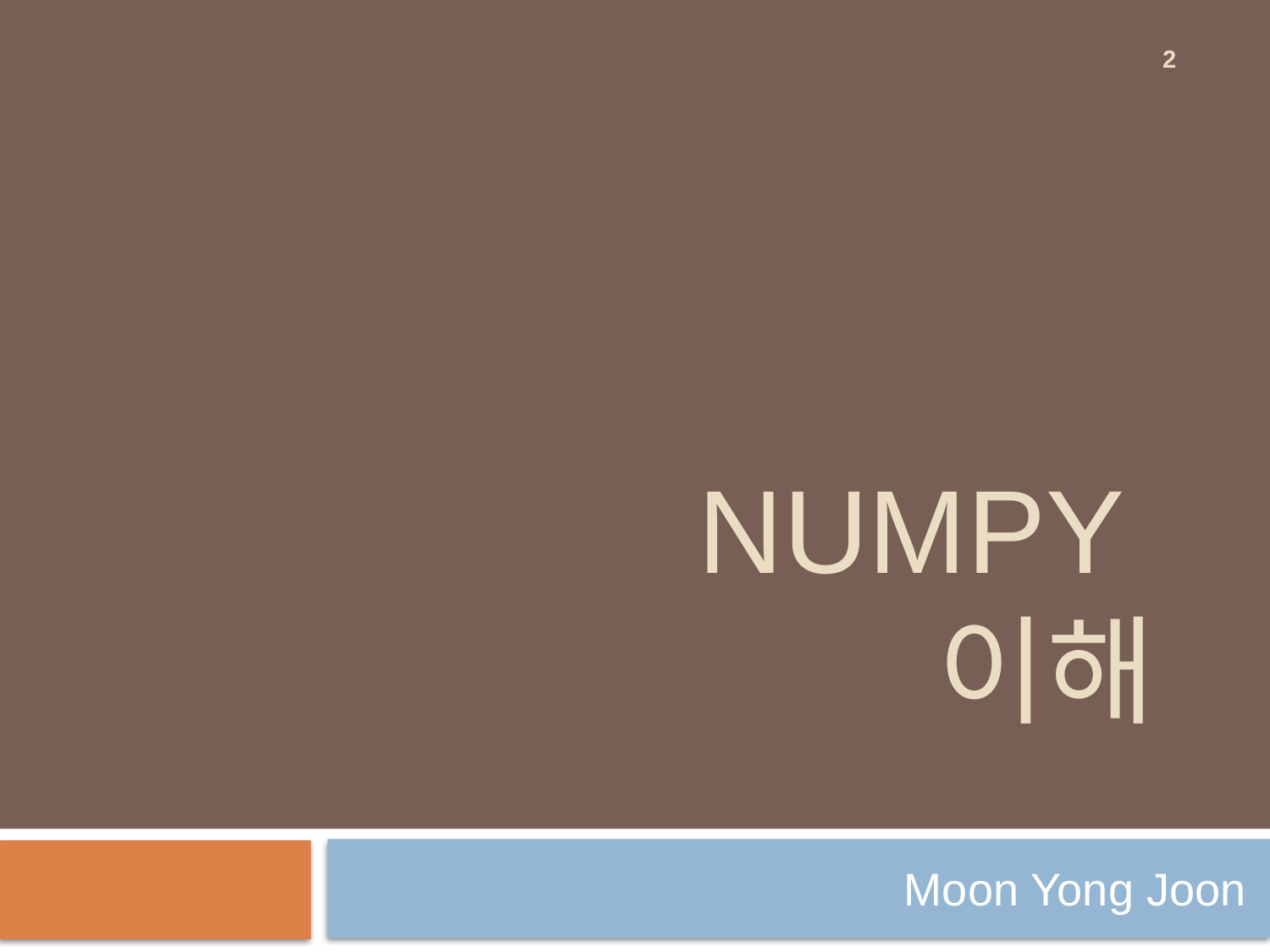

2
# Numpy 이해
Moon Yong Joon